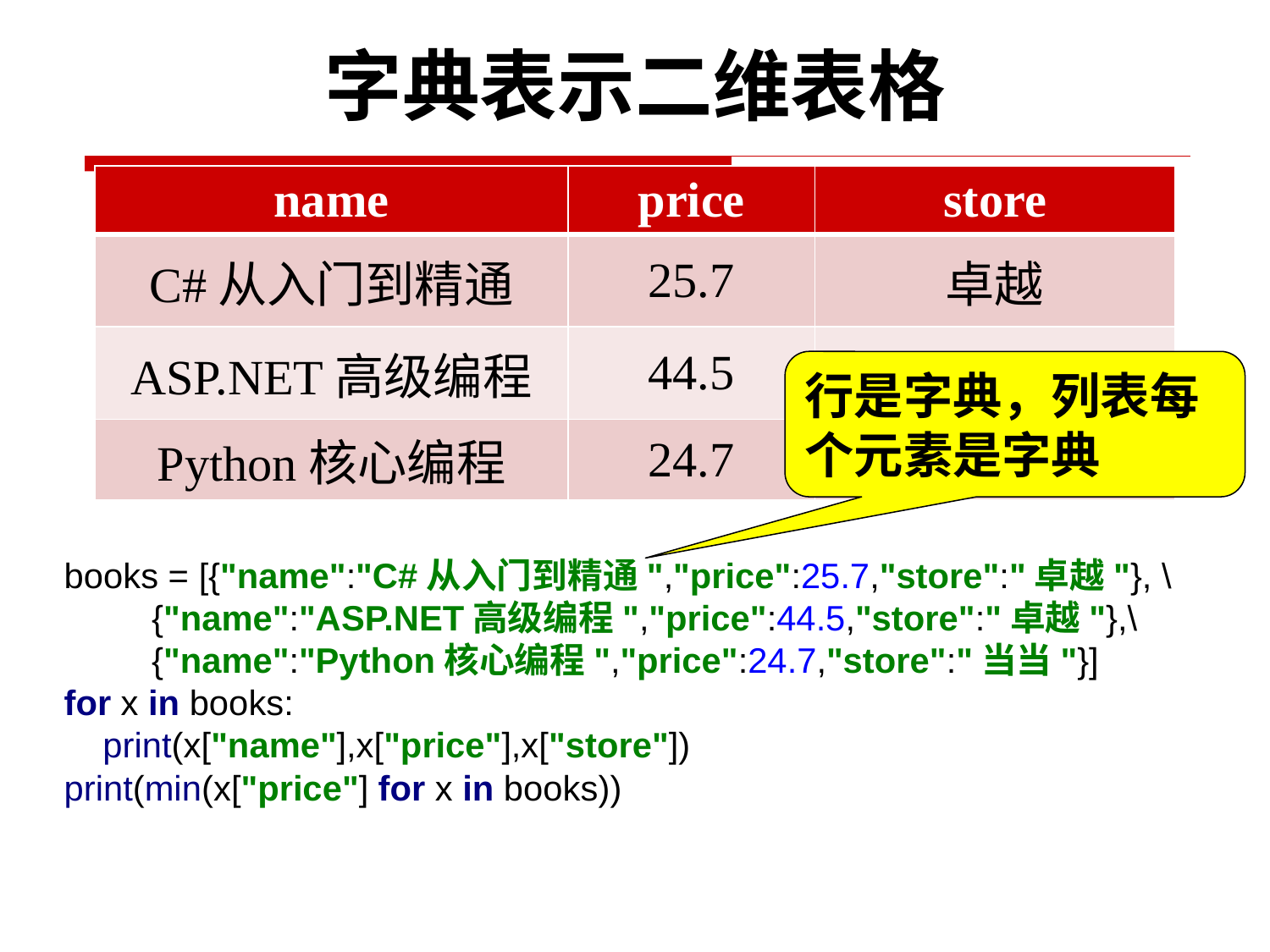

# 字典表示二维表格
| name | price | store |
| --- | --- | --- |
| C#从入门到精通 | 25.7 | 卓越 |
| ASP.NET高级编程 | 44.5 | 卓越 |
| Python核心编程 | 24.7 | 当当 |
行是字典，列表每个元素是字典
books = [{"name":"C#从入门到精通","price":25.7,"store":"卓越"}, \
         {"name":"ASP.NET高级编程","price":44.5,"store":"卓越"},\
         {"name":"Python核心编程","price":24.7,"store":"当当"}]
for x in books:
    print(x["name"],x["price"],x["store"])
print(min(x["price"] for x in books))
37